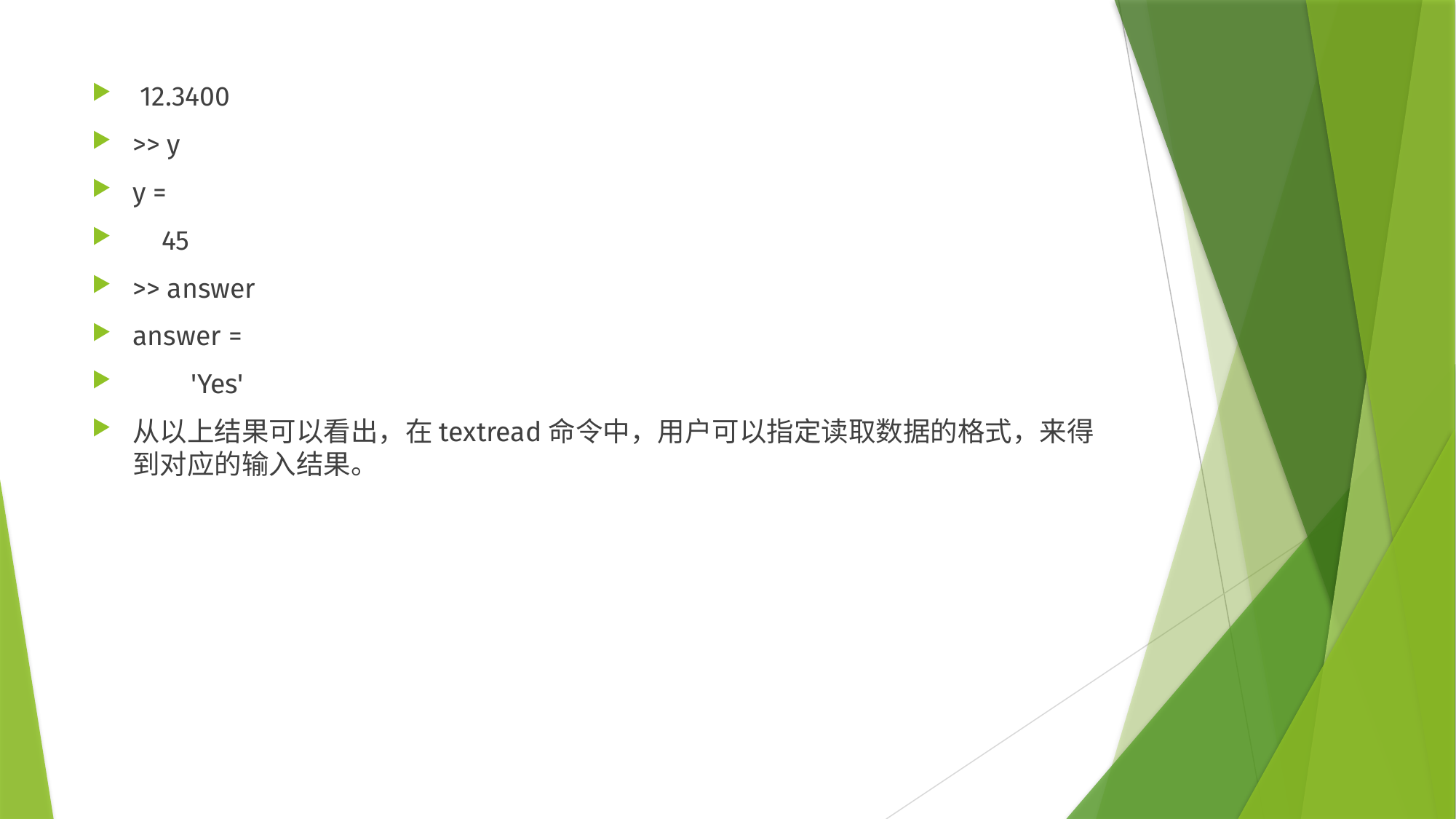

12.3400
>> y
y =
    45
>> answer
answer =
        'Yes'
从以上结果可以看出，在textread命令中，用户可以指定读取数据的格式，来得到对应的输入结果。